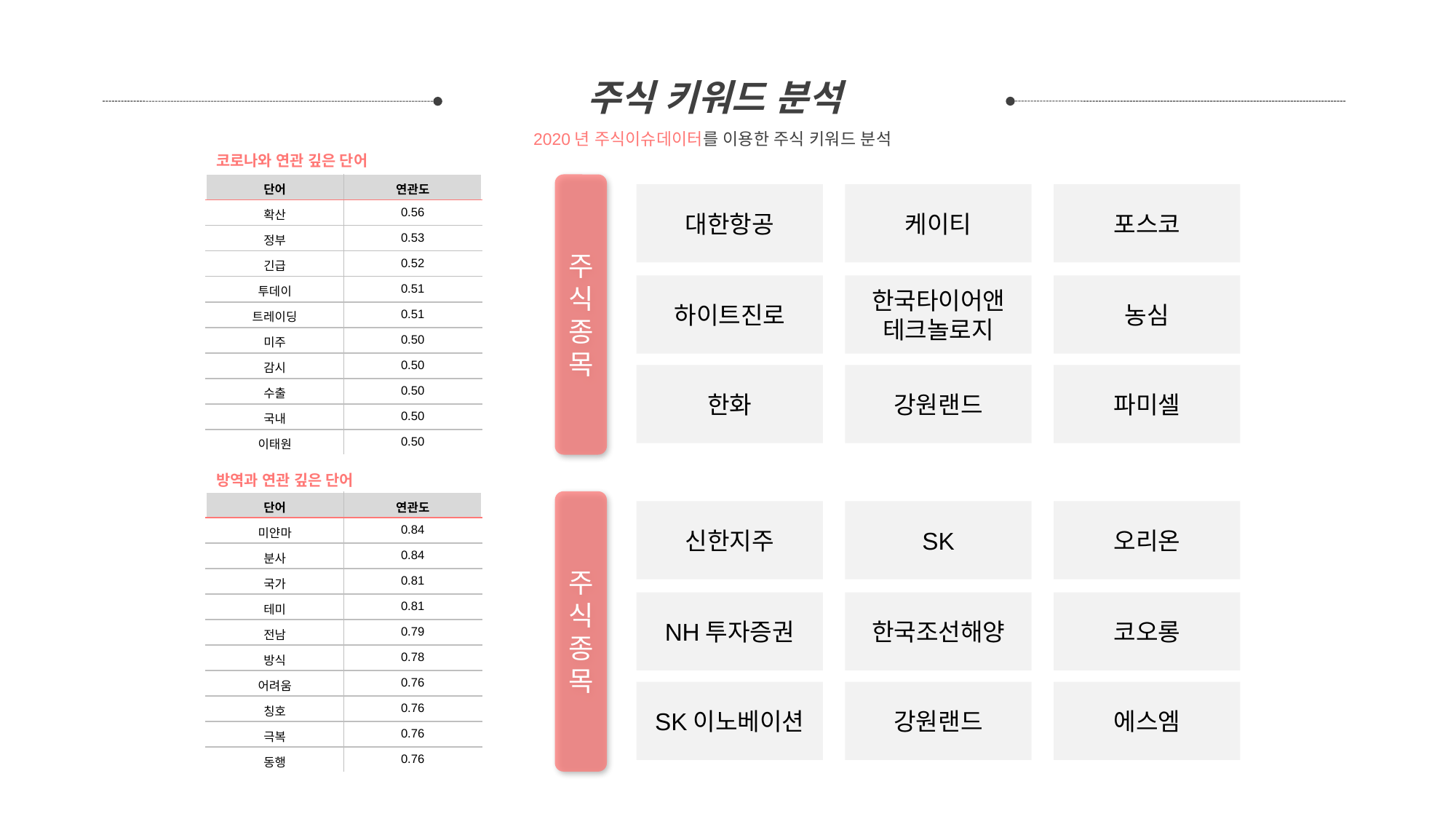

주식 키워드 분석
2020년 주식이슈데이터를 이용한 주식 키워드 분석
코로나와 연관 깊은 단어
| 단어 | 연관도 |
| --- | --- |
| 확산 | 0.56 |
| 정부 | 0.53 |
| 긴급 | 0.52 |
| 투데이 | 0.51 |
| 트레이딩 | 0.51 |
| 미주 | 0.50 |
| 감시 | 0.50 |
| 수출 | 0.50 |
| 국내 | 0.50 |
| 이태원 | 0.50 |
주
식
종
목
대한항공
케이티
포스코
하이트진로
한국타이어앤
테크놀로지
농심
한화
강원랜드
파미셀
방역과 연관 깊은 단어
주
식
종
목
신한지주
SK
오리온
NH투자증권
한국조선해양
코오롱
SK이노베이션
강원랜드
에스엠
| 단어 | 연관도 |
| --- | --- |
| 미얀마 | 0.84 |
| 분사 | 0.84 |
| 국가 | 0.81 |
| 테미 | 0.81 |
| 전남 | 0.79 |
| 방식 | 0.78 |
| 어려움 | 0.76 |
| 칭호 | 0.76 |
| 극복 | 0.76 |
| 동행 | 0.76 |